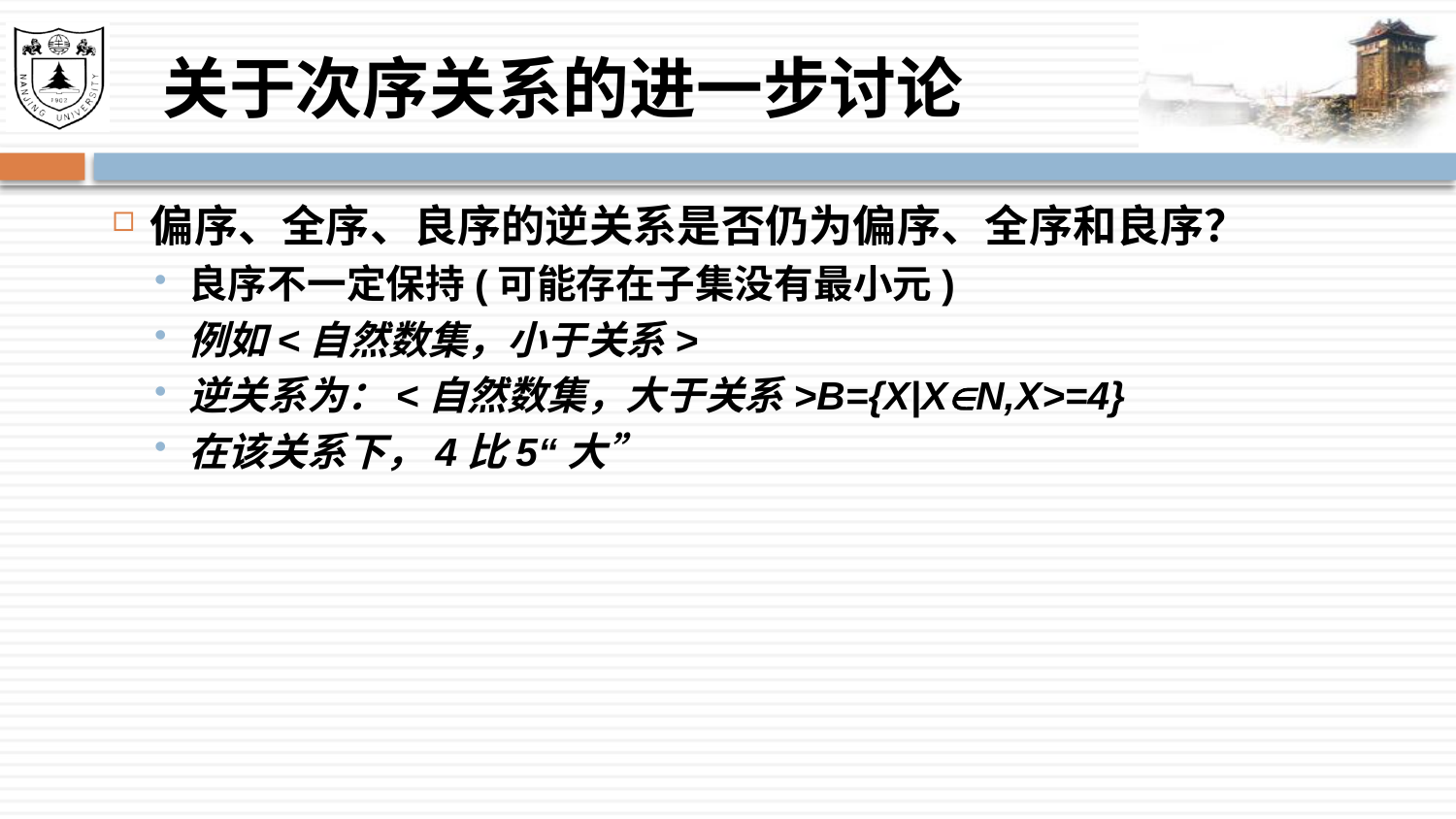

# 关于次序关系的进一步讨论
偏序、全序、良序的逆关系是否仍为偏序、全序和良序？
良序不一定保持(可能存在子集没有最小元)
例如<自然数集，小于关系>
逆关系为：<自然数集，大于关系>B={X|X∈N,X>=4}
在该关系下，4比5“大”